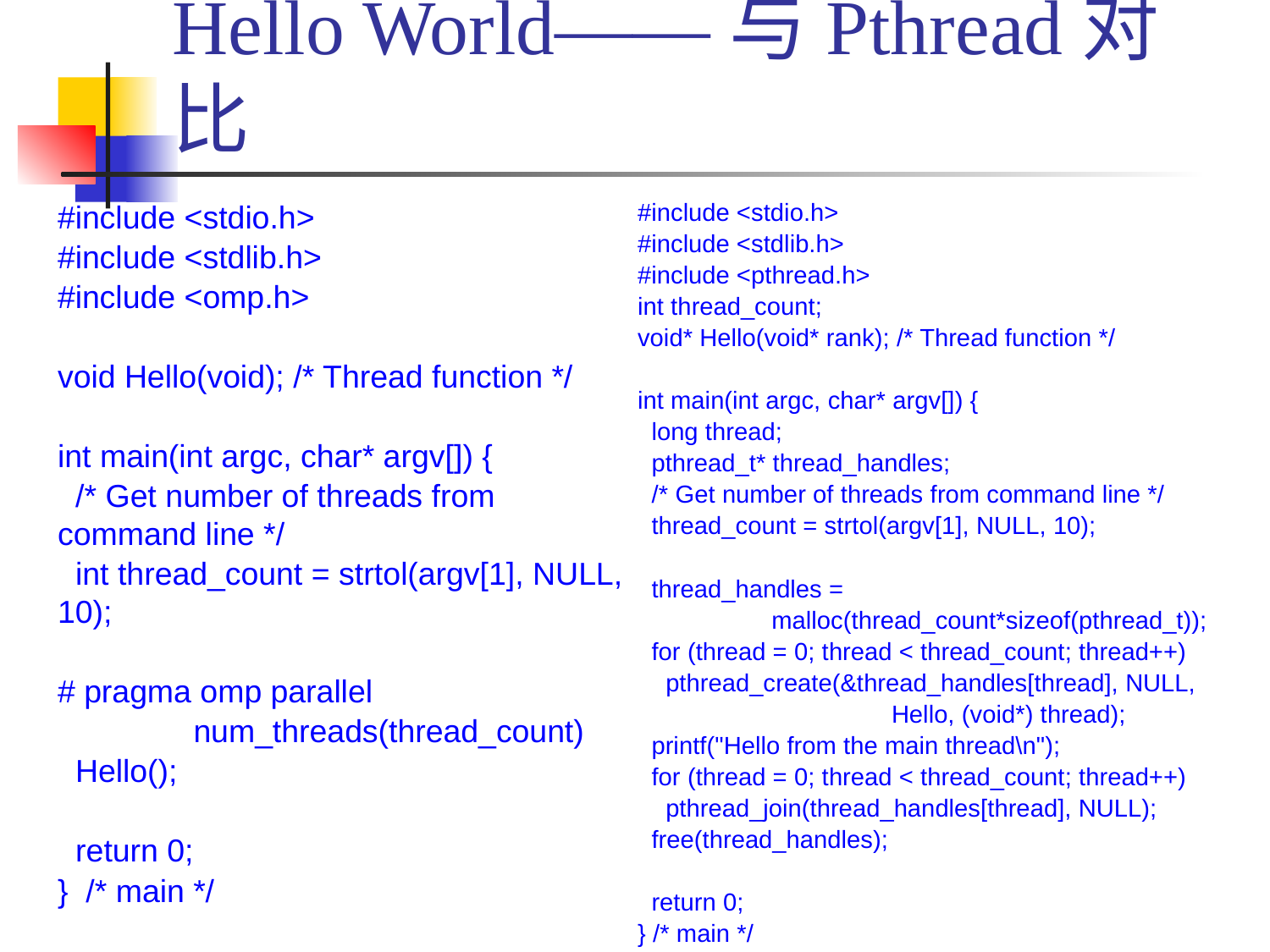

# Hello World——与Pthread对比
#include <stdio.h>
#include <stdlib.h>
#include <omp.h>

void Hello(void); /* Thread function */

int main(int argc, char* argv[]) {
  /* Get number of threads from command line */
  int thread_count = strtol(argv[1], NULL, 10);

# pragma omp parallel
	 num_threads(thread_count)
  Hello();

  return 0;
}  /* main */
#include <stdio.h>
#include <stdlib.h>
#include <pthread.h>
int thread_count;
void* Hello(void* rank); /* Thread function */

int main(int argc, char* argv[]) {
  long thread;
  pthread_t* thread_handles;
  /* Get number of threads from command line */
  thread_count = strtol(argv[1], NULL, 10);

  thread_handles =
	 malloc(thread_count*sizeof(pthread_t));
  for (thread = 0; thread < thread_count; thread++)
    pthread_create(&thread_handles[thread], NULL,
		Hello, (void*) thread);
  printf("Hello from the main thread\n");
  for (thread = 0; thread < thread_count; thread++)
    pthread_join(thread_handles[thread], NULL);
  free(thread_handles);

  return 0;
} /* main */